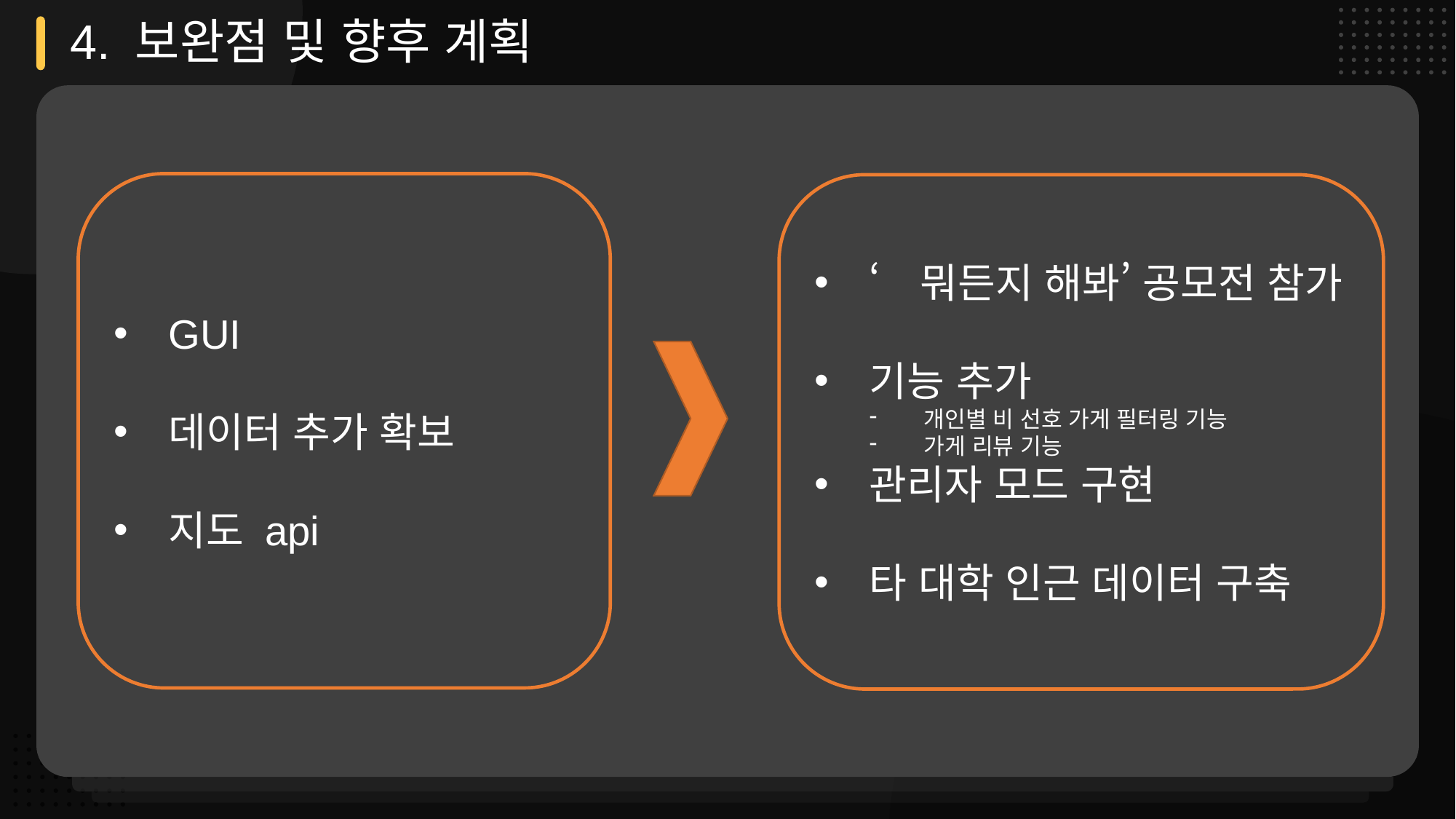

4. 보완점 및 향후 계획
GUI

데이터 추가 확보

지도 api
‘뭐든지 해봐’ 공모전 참가

기능 추가
개인별 비 선호 가게 필터링 기능
가게 리뷰 기능
관리자 모드 구현

타 대학 인근 데이터 구축